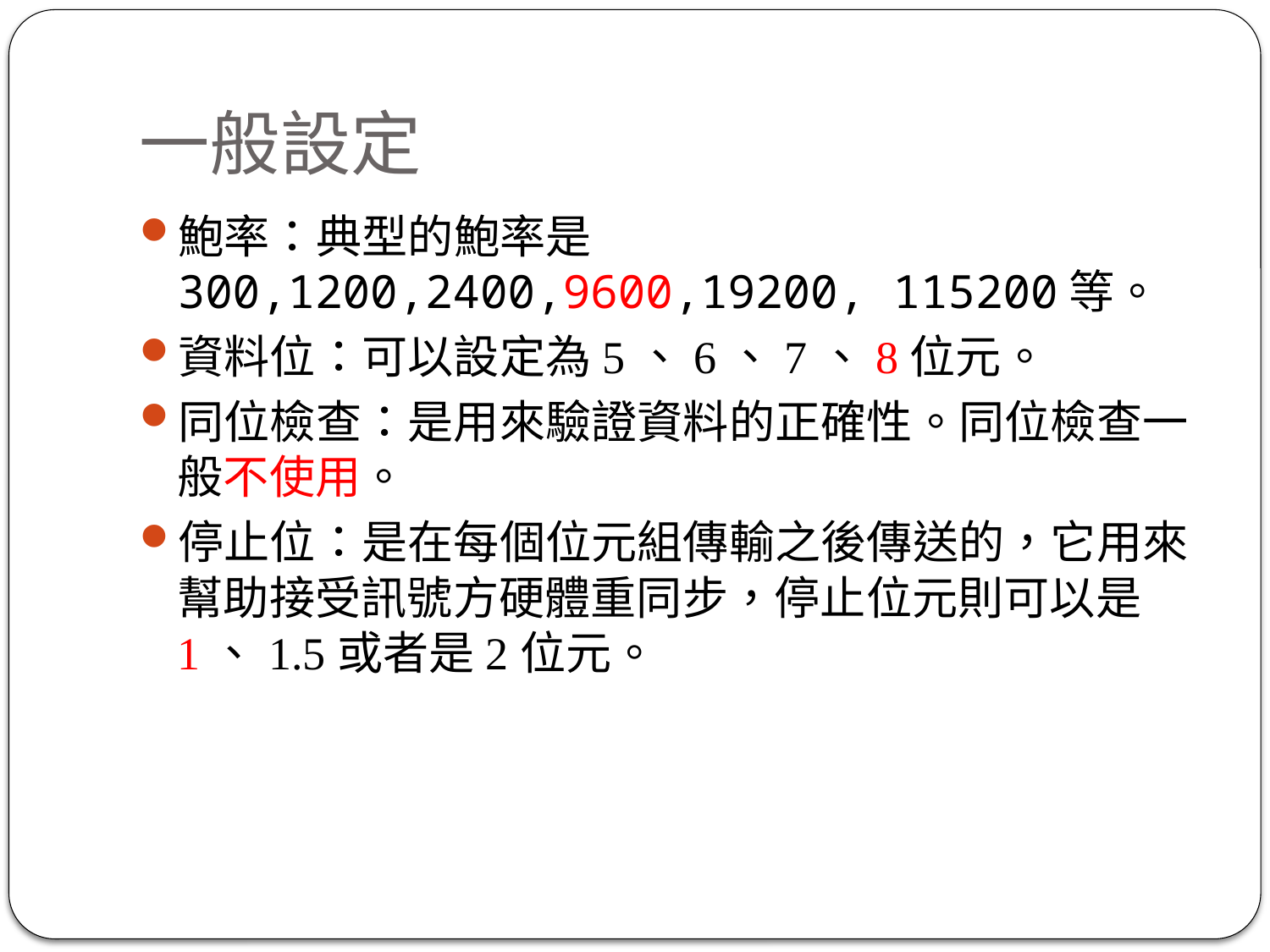

# 一般設定
鮑率：典型的鮑率是300,1200,2400,9600,19200, 115200等。
資料位：可以設定為5、6、7、8位元。
同位檢查：是用來驗證資料的正確性。同位檢查一般不使用。
停止位：是在每個位元組傳輸之後傳送的，它用來幫助接受訊號方硬體重同步，停止位元則可以是1、1.5或者是2位元。